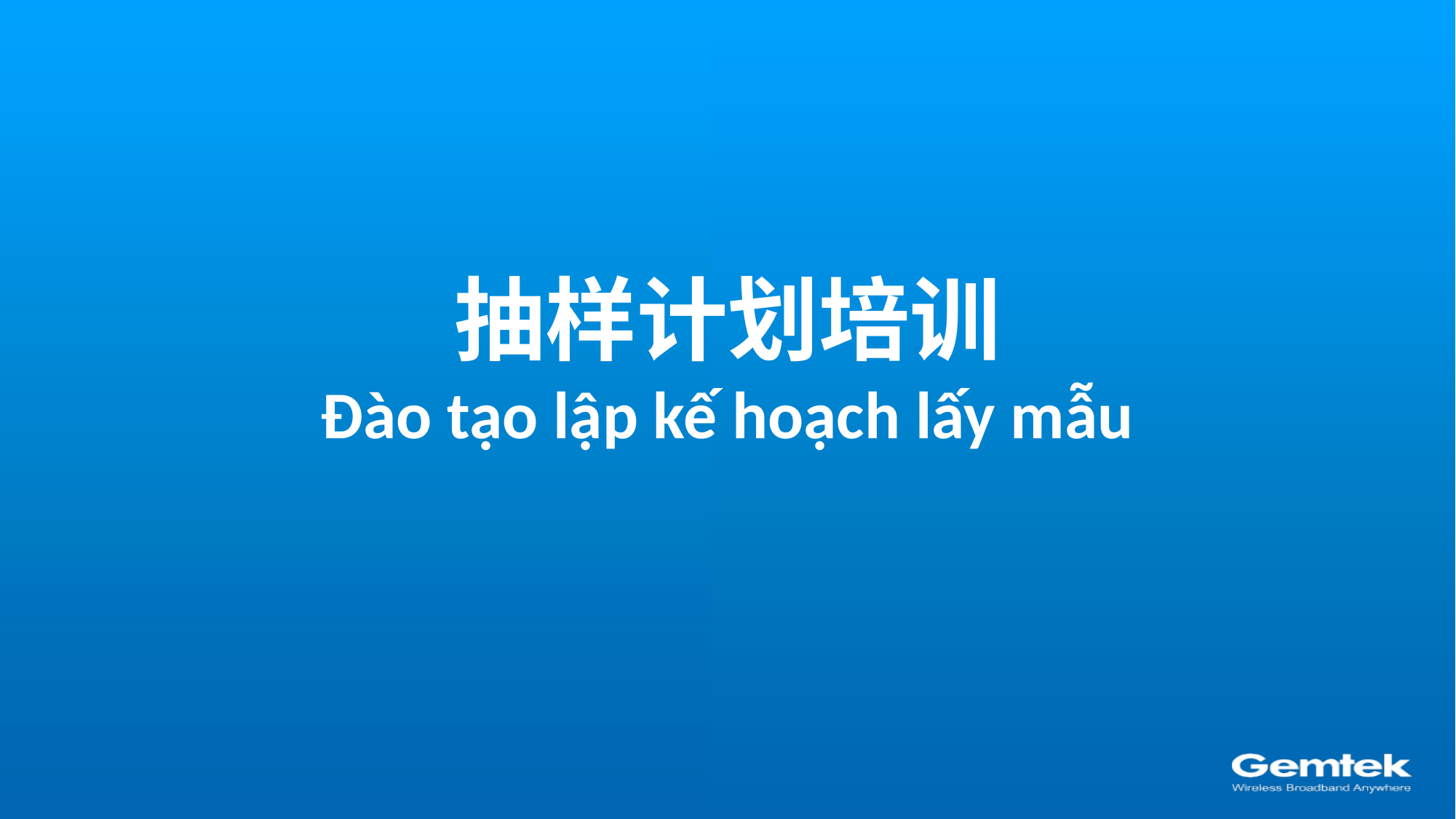

# 抽样计划培训 Đào tạo lập kế hoạch lấy mẫu